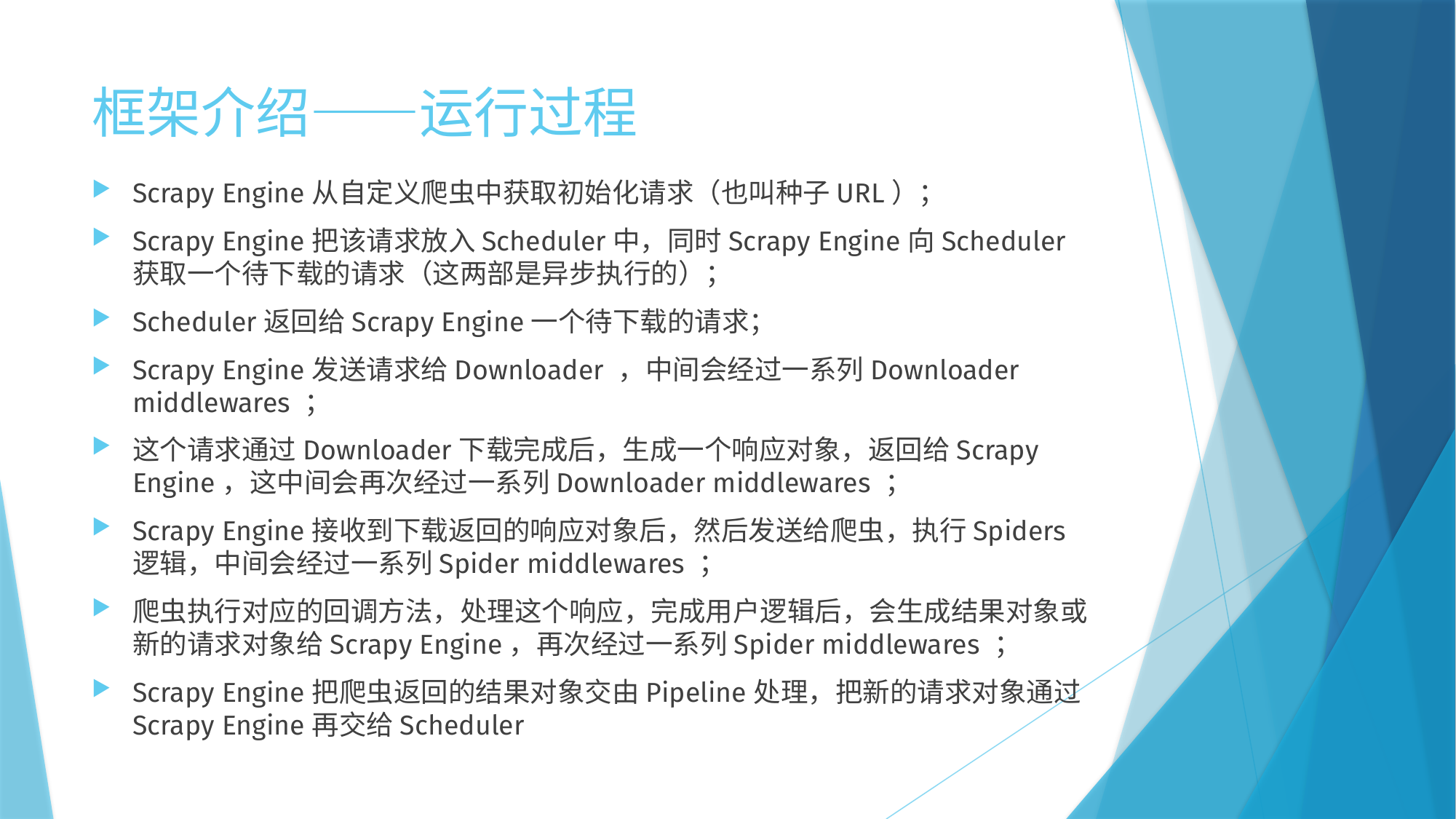

# 框架介绍——运行过程
Scrapy Engine从自定义爬虫中获取初始化请求（也叫种子URL）；
Scrapy Engine把该请求放入Scheduler中，同时Scrapy Engine向Scheduler获取一个待下载的请求（这两部是异步执行的）；
Scheduler返回给Scrapy Engine一个待下载的请求；
Scrapy Engine发送请求给Downloader ，中间会经过一系列Downloader middlewares ；
这个请求通过Downloader下载完成后，生成一个响应对象，返回给Scrapy Engine，这中间会再次经过一系列Downloader middlewares ；
Scrapy Engine接收到下载返回的响应对象后，然后发送给爬虫，执行Spiders逻辑，中间会经过一系列Spider middlewares ；
爬虫执行对应的回调方法，处理这个响应，完成用户逻辑后，会生成结果对象或新的请求对象给Scrapy Engine，再次经过一系列Spider middlewares ；
Scrapy Engine把爬虫返回的结果对象交由Pipeline处理，把新的请求对象通过Scrapy Engine再交给Scheduler